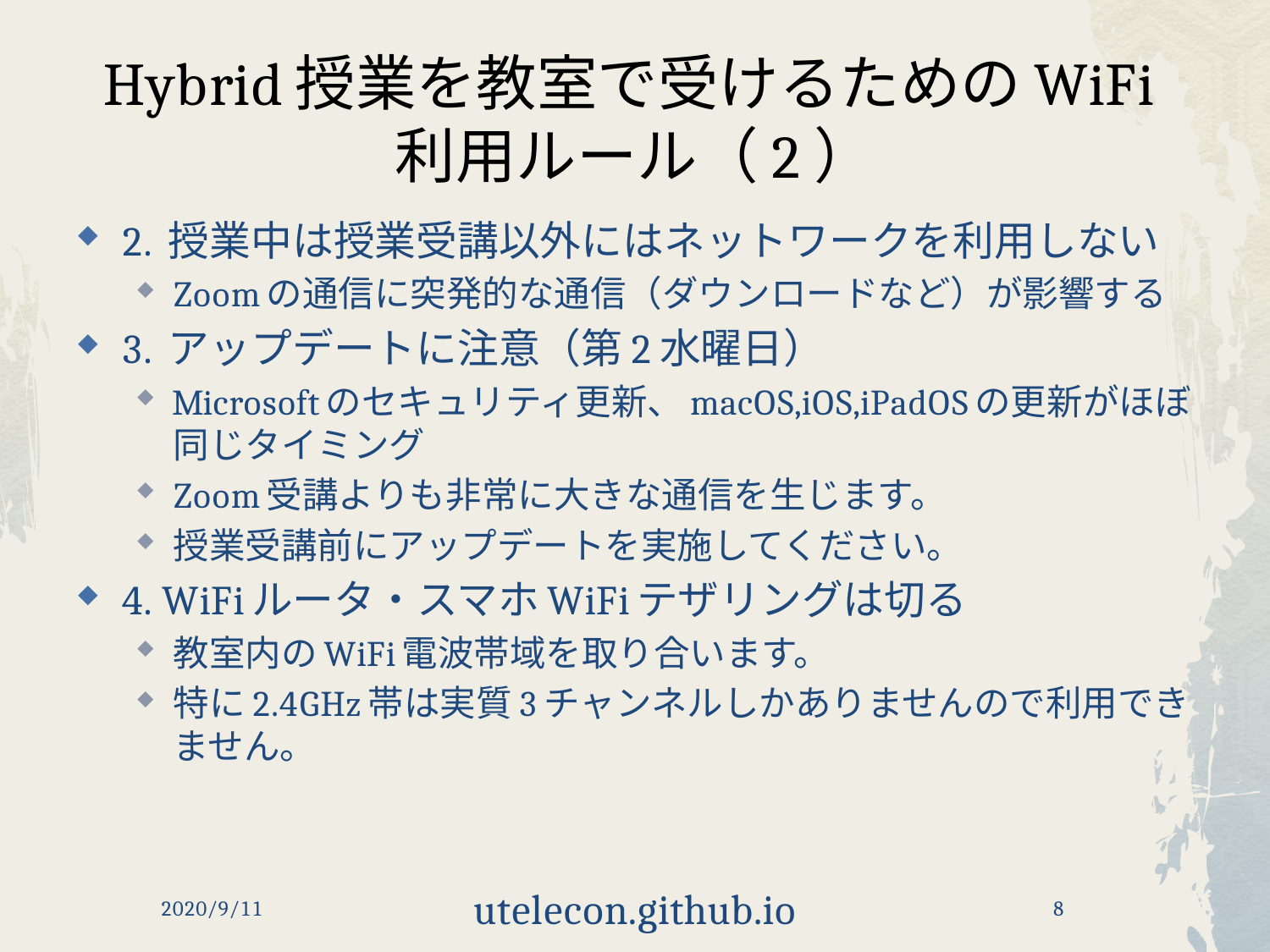

# Hybrid授業を教室で受けるためのWiFi利用ルール（2）
2. 授業中は授業受講以外にはネットワークを利用しない
Zoomの通信に突発的な通信（ダウンロードなど）が影響する
3. アップデートに注意（第2水曜日）
Microsoftのセキュリティ更新、macOS,iOS,iPadOSの更新がほぼ同じタイミング
Zoom受講よりも非常に大きな通信を生じます。
授業受講前にアップデートを実施してください。
4. WiFiルータ・スマホWiFiテザリングは切る
教室内のWiFi電波帯域を取り合います。
特に2.4GHz帯は実質3チャンネルしかありませんので利用できません。
2020/9/11
utelecon.github.io
8